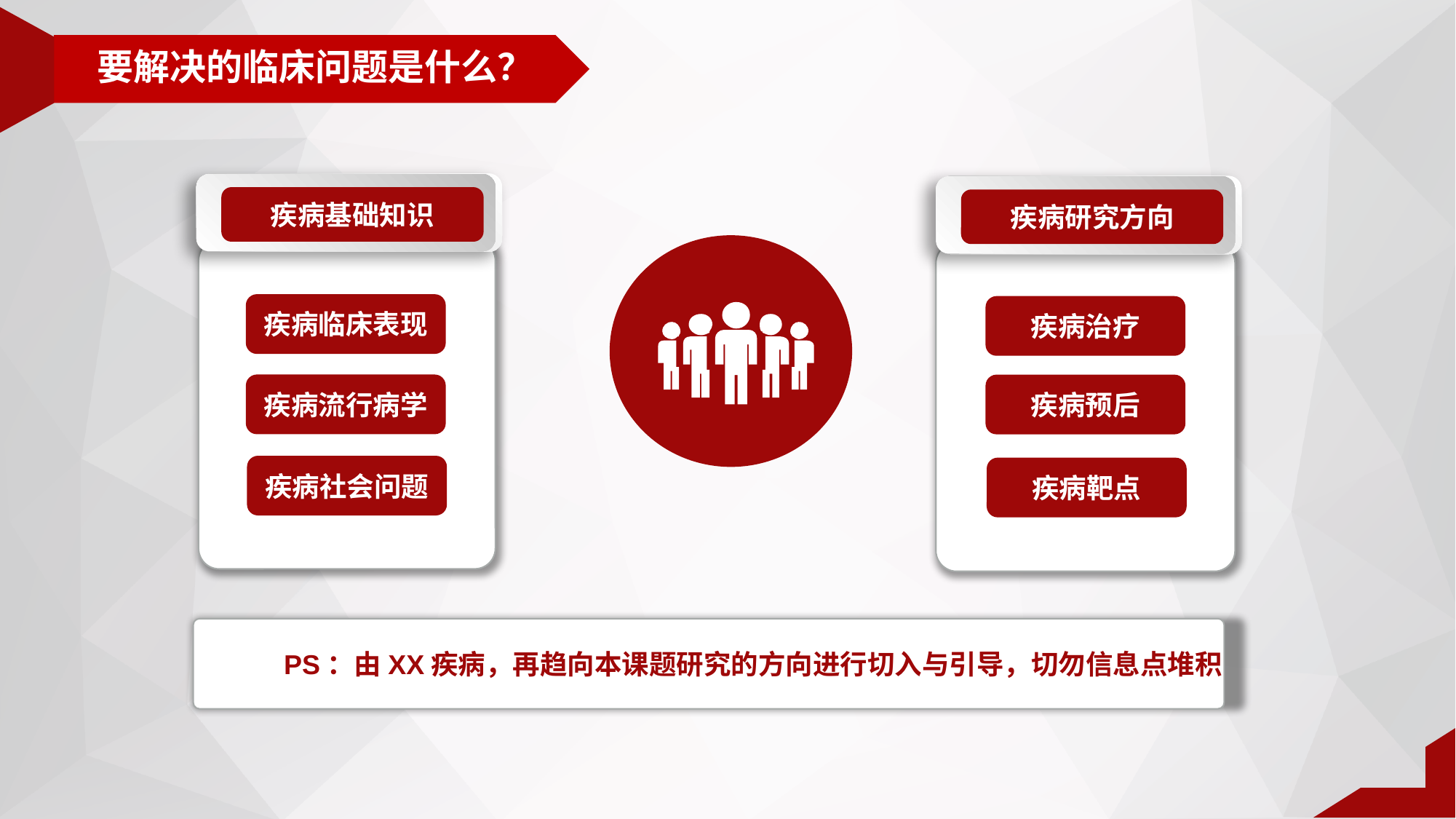

要解决的临床问题是什么？

疾病基础知识

疾病研究方向

疾病临床表现
疾病治疗
疾病流行病学
疾病预后
疾病社会问题
疾病靶点

PS：由XX疾病，再趋向本课题研究的方向进行切入与引导，切勿信息点堆积